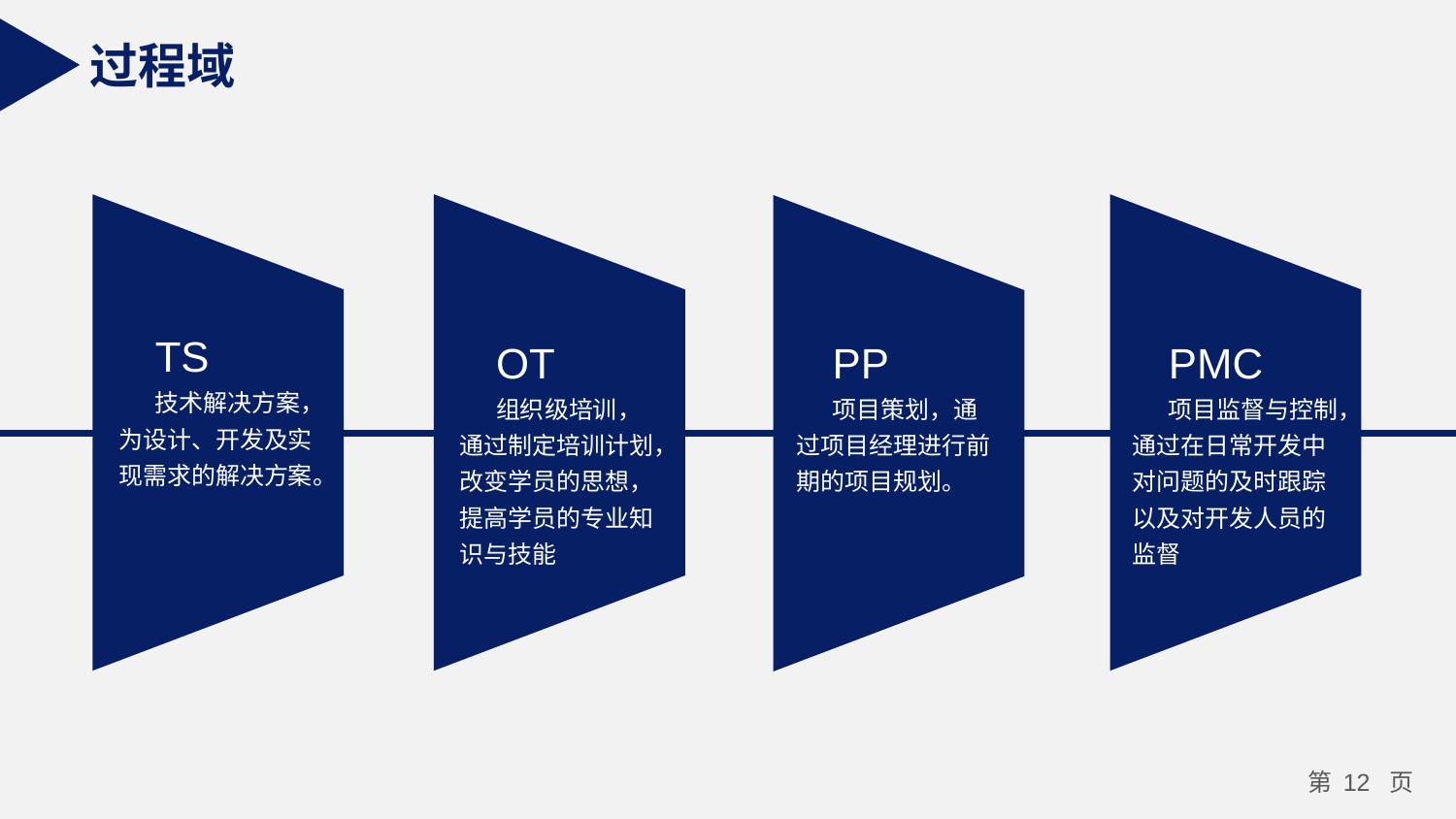

过程域

TS
技术解决方案，为设计、开发及实现需求的解决方案。

OT
组织级培训，通过制定培训计划，改变学员的思想，提高学员的专业知识与技能

PMC
项目监督与控制，通过在日常开发中对问题的及时跟踪以及对开发人员的监督

PP
项目策划，通过项目经理进行前期的项目规划。